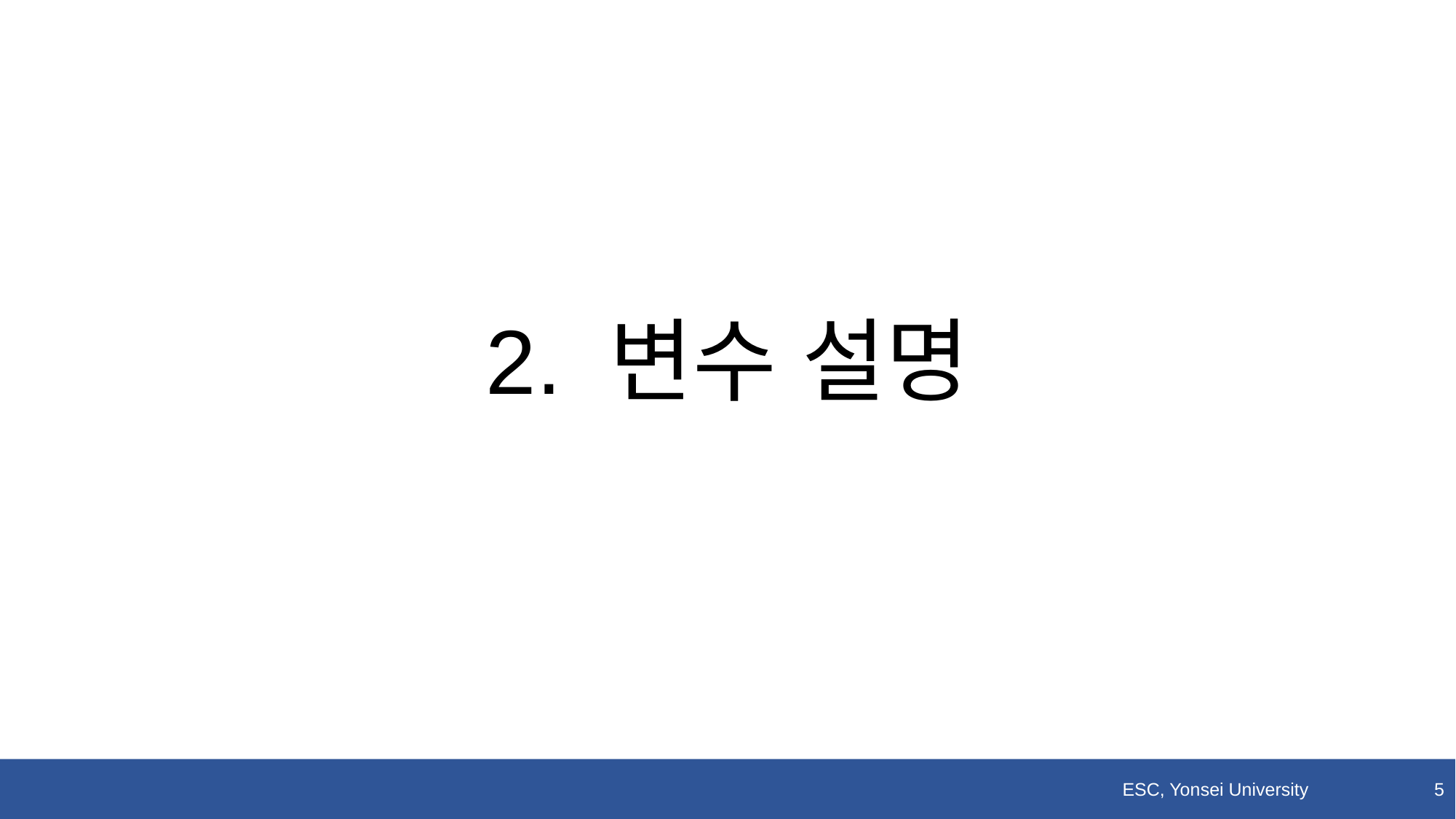

# 2. 변수 설명
ESC, Yonsei University
5